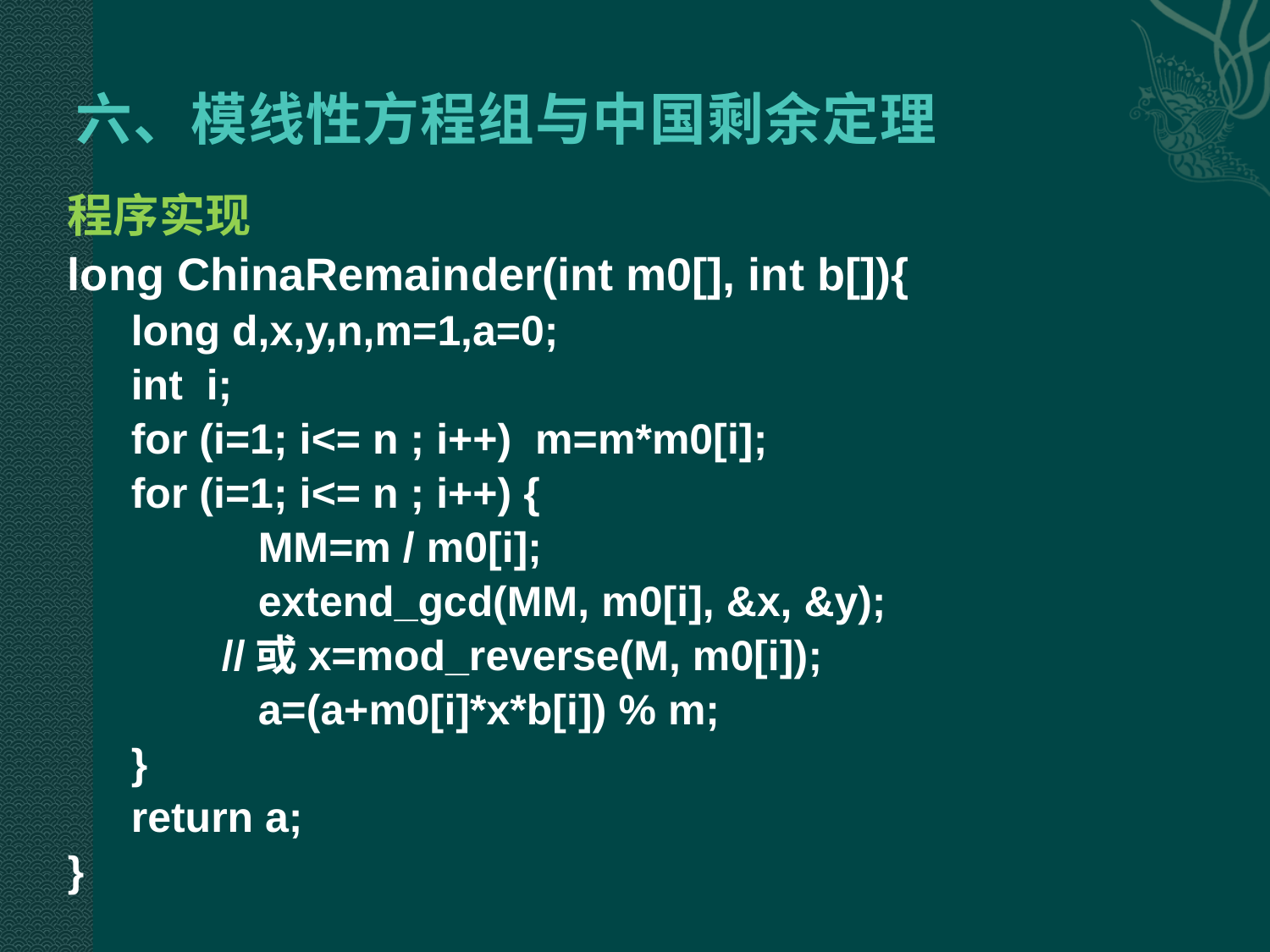

# 六、模线性方程组与中国剩余定理
程序实现
long ChinaRemainder(int m0[], int b[]){
	long d,x,y,n,m=1,a=0;
	int  i;
	for (i=1; i<= n ; i++)  m=m*m0[i];
	for (i=1; i<= n ; i++) {
		MM=m / m0[i];
		extend_gcd(MM, m0[i], &x, &y);
             //或x=mod_reverse(M, m0[i]);
		a=(a+m0[i]*x*b[i]) % m;
	}
	return a;
}